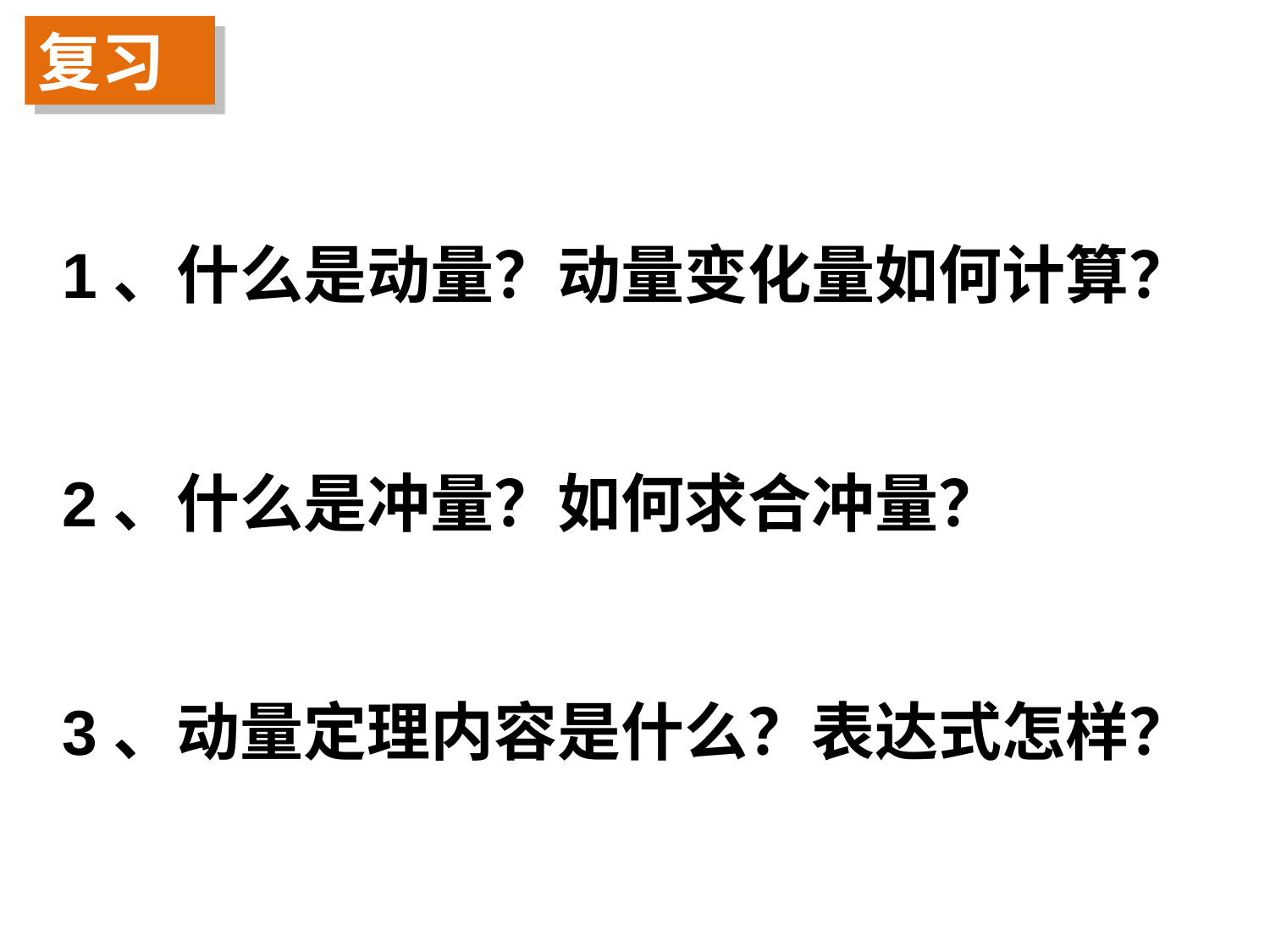

复习
1、什么是动量？动量变化量如何计算？
2、什么是冲量？如何求合冲量？
3、动量定理内容是什么？表达式怎样？